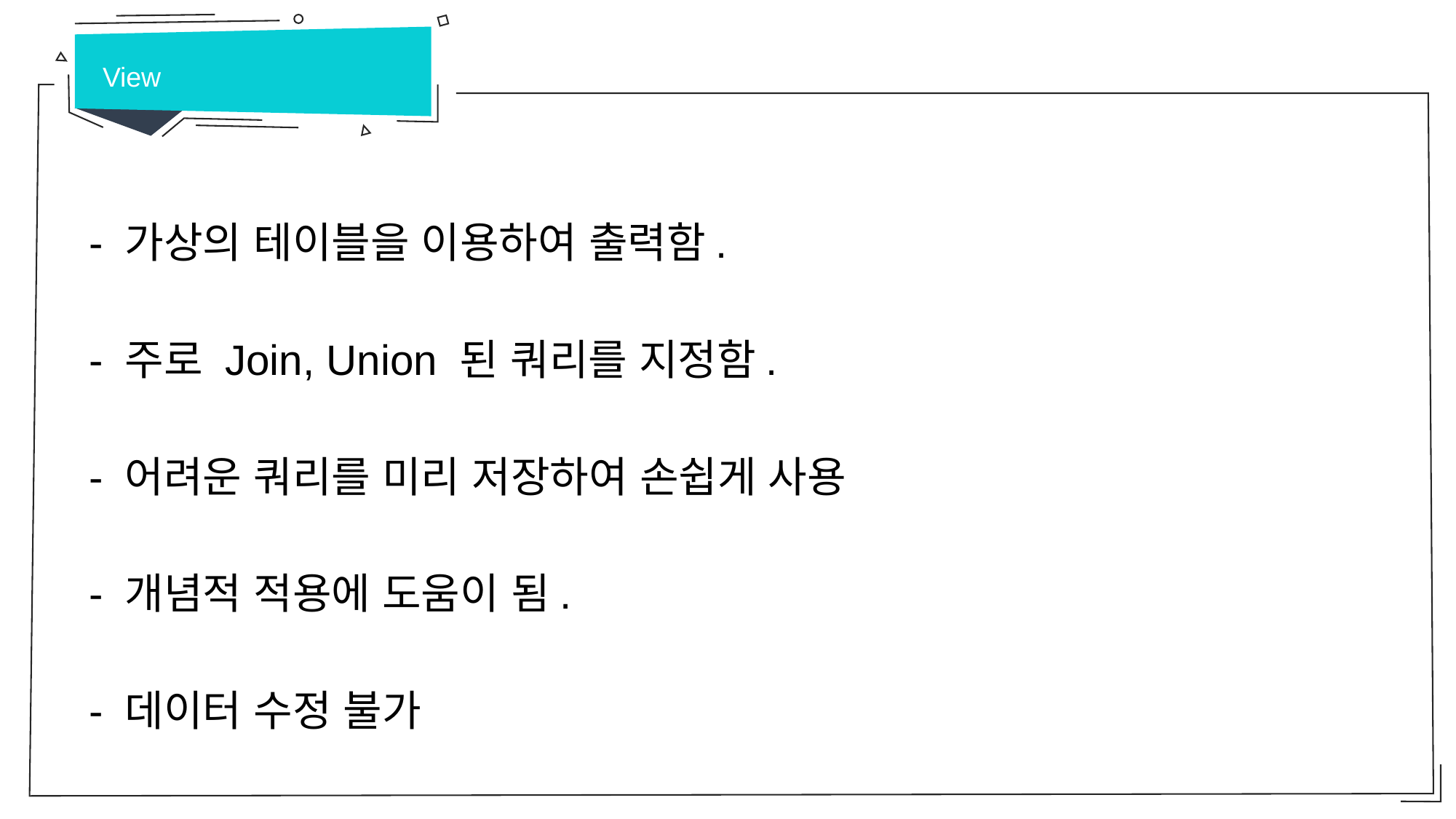

View
  - 가상의 테이블을 이용하여 출력함.
  - 주로 Join, Union 된 쿼리를 지정함.
  - 어려운 쿼리를 미리 저장하여 손쉽게 사용
  - 개념적 적용에 도움이 됨.
  - 데이터 수정 불가